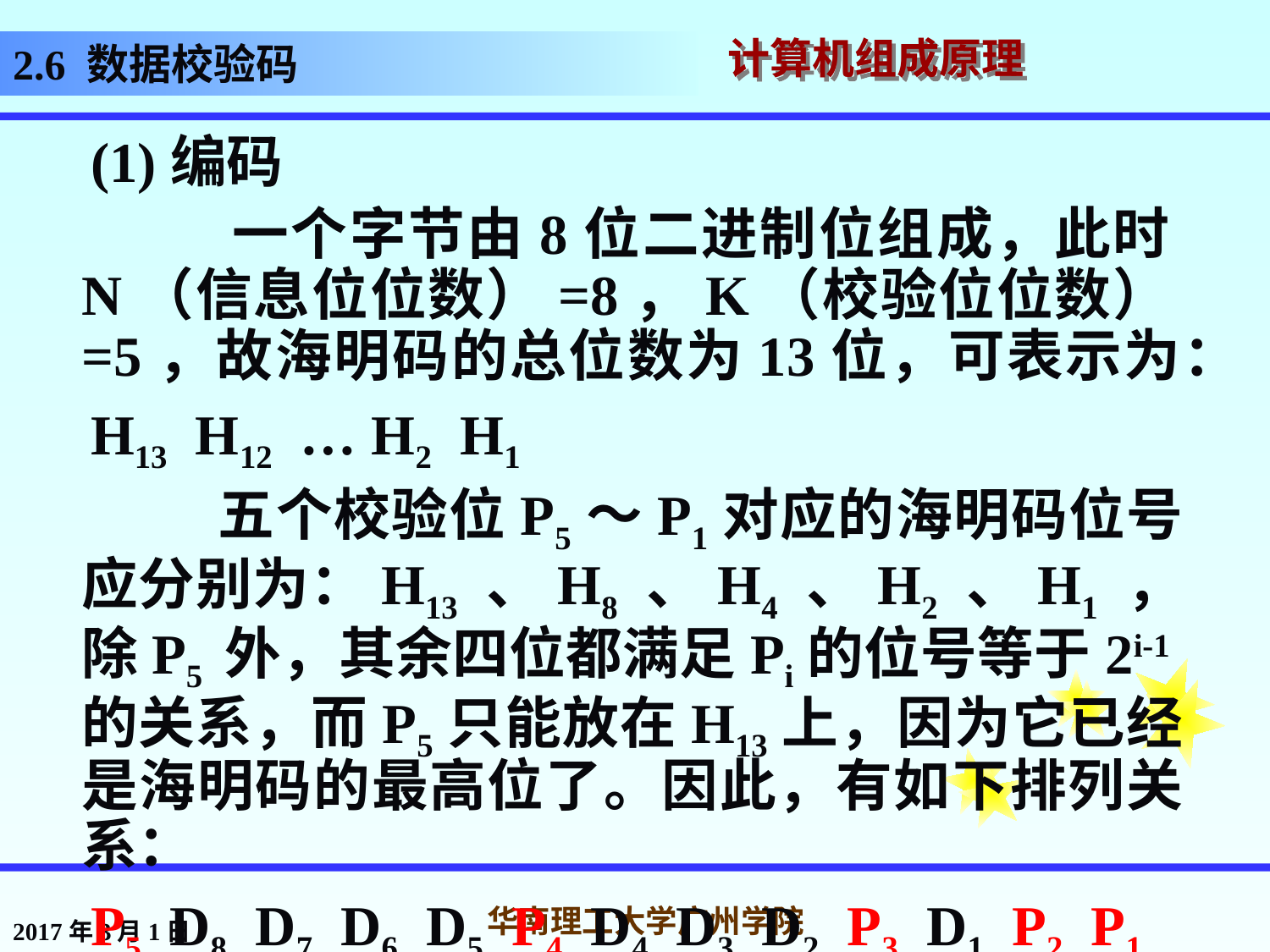

# 2.6 数据校验码
    (1)编码
            一个字节由8位二进制位组成，此时N（信息位位数）=8，K（校验位位数）=5，故海明码的总位数为13位，可表示为：
    H13  H12  … H2  H1
            五个校验位P5～P1对应的海明码位号应分别为：H13 、H8 、H4 、H2 、H1 ，除P5 外，其余四位都满足Pi的位号等于2i-1的关系，而P5只能放在H13上，因为它已经是海明码的最高位了。因此，有如下排列关系：
    P5  D8  D7  D6  D5  P4  D4  D3  D2  P3  D1  P2  P1
2017年3月1日
华南理工大学广州学院